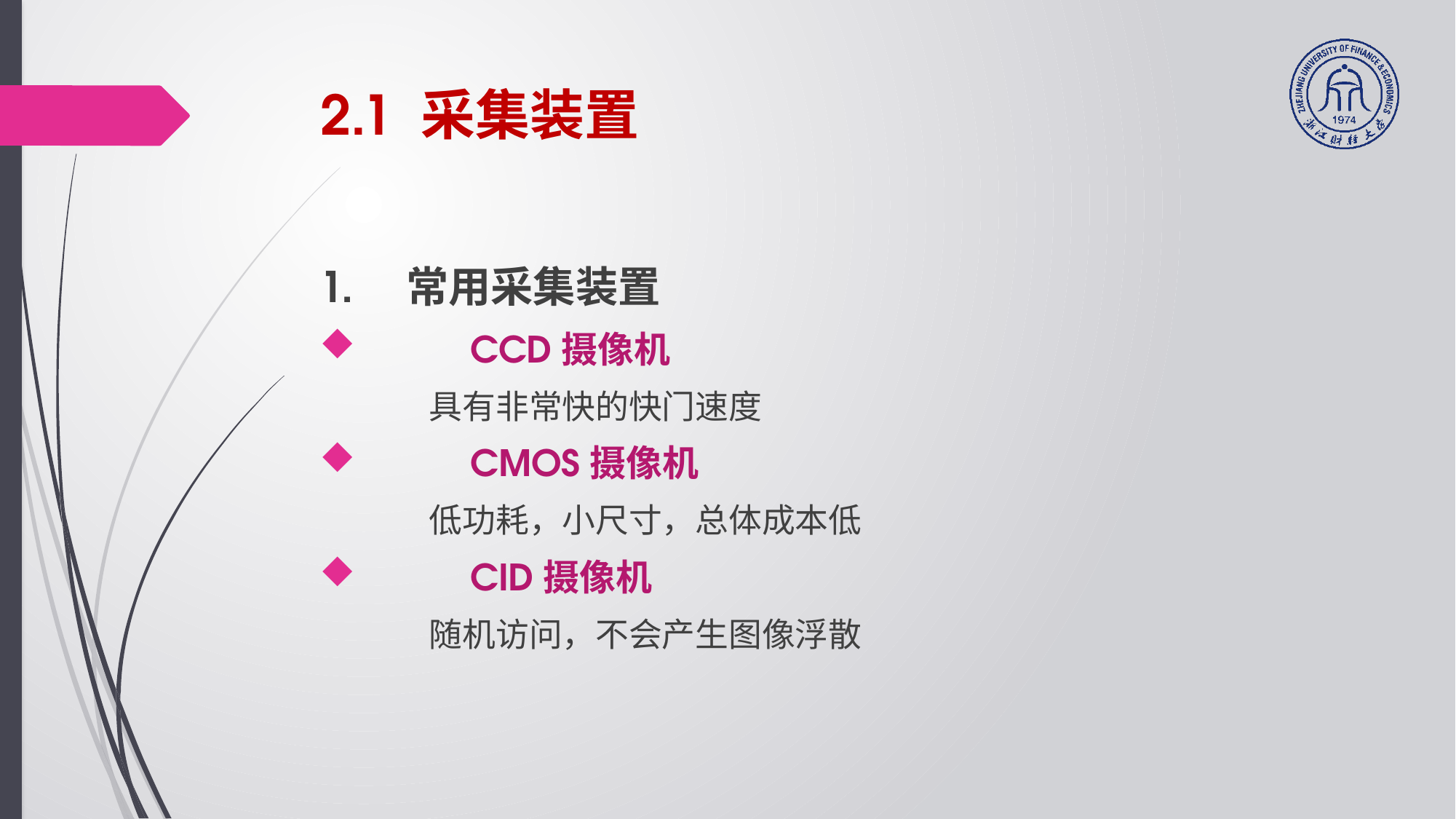

# 2.1 采集装置
1.　常用采集装置
	CCD摄像机
	具有非常快的快门速度
	CMOS摄像机
	低功耗，小尺寸，总体成本低
	CID摄像机
	随机访问，不会产生图像浮散